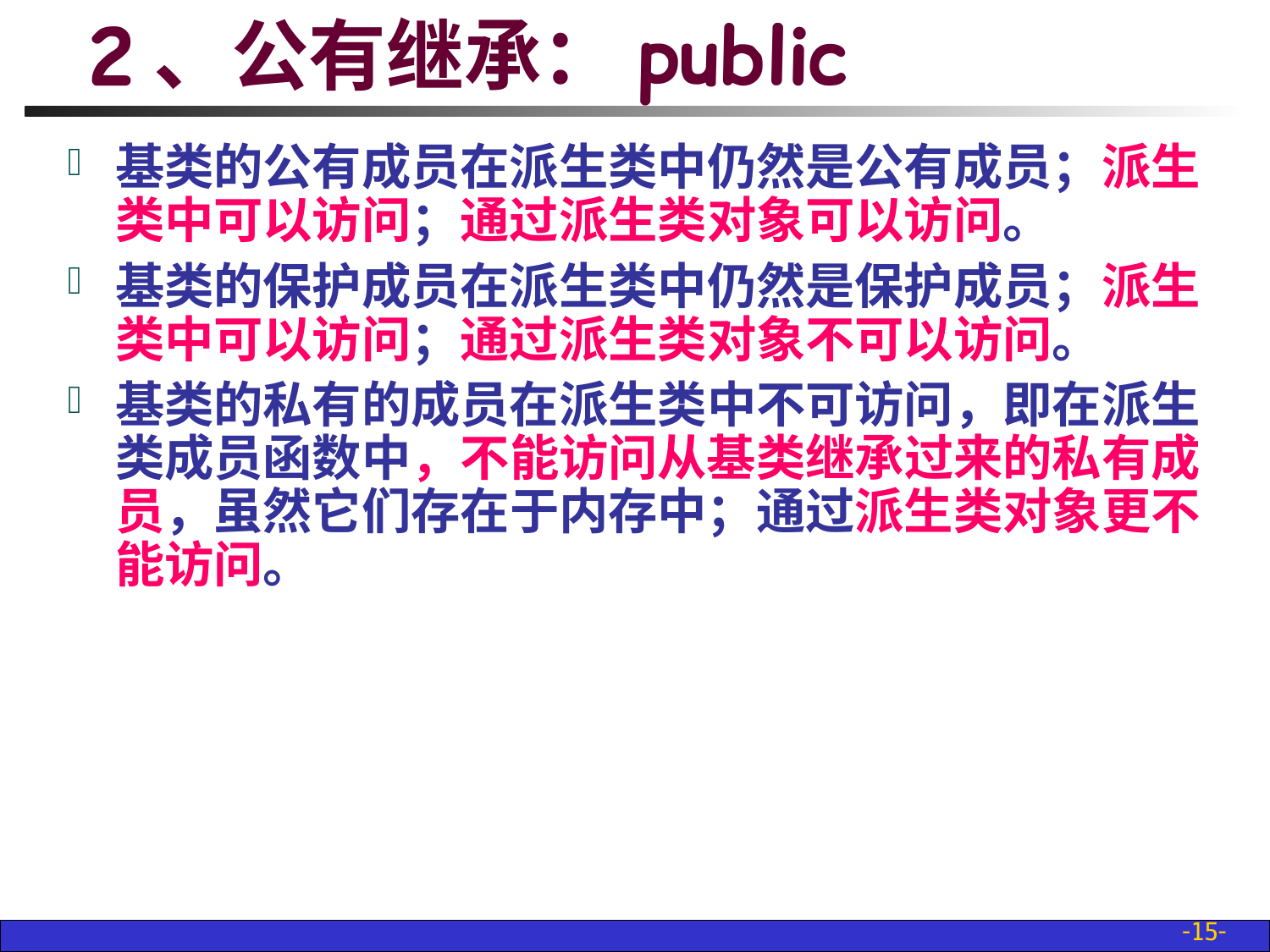

# 2、公有继承：public
基类的公有成员在派生类中仍然是公有成员；派生类中可以访问；通过派生类对象可以访问。
基类的保护成员在派生类中仍然是保护成员；派生类中可以访问；通过派生类对象不可以访问。
基类的私有的成员在派生类中不可访问，即在派生类成员函数中，不能访问从基类继承过来的私有成员，虽然它们存在于内存中；通过派生类对象更不能访问。
-15-